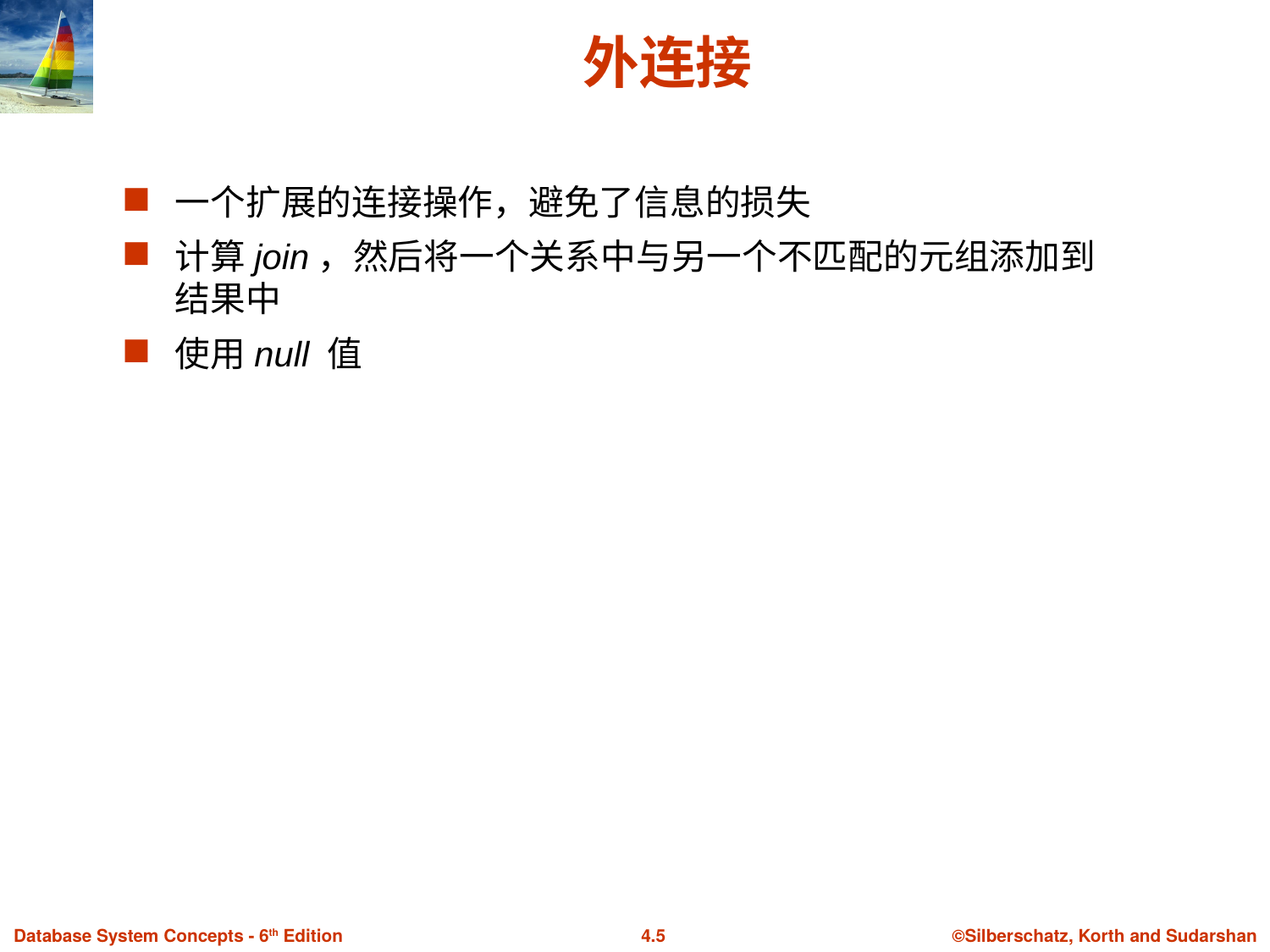

# 外连接
一个扩展的连接操作，避免了信息的损失
计算join，然后将一个关系中与另一个不匹配的元组添加到结果中
使用null 值